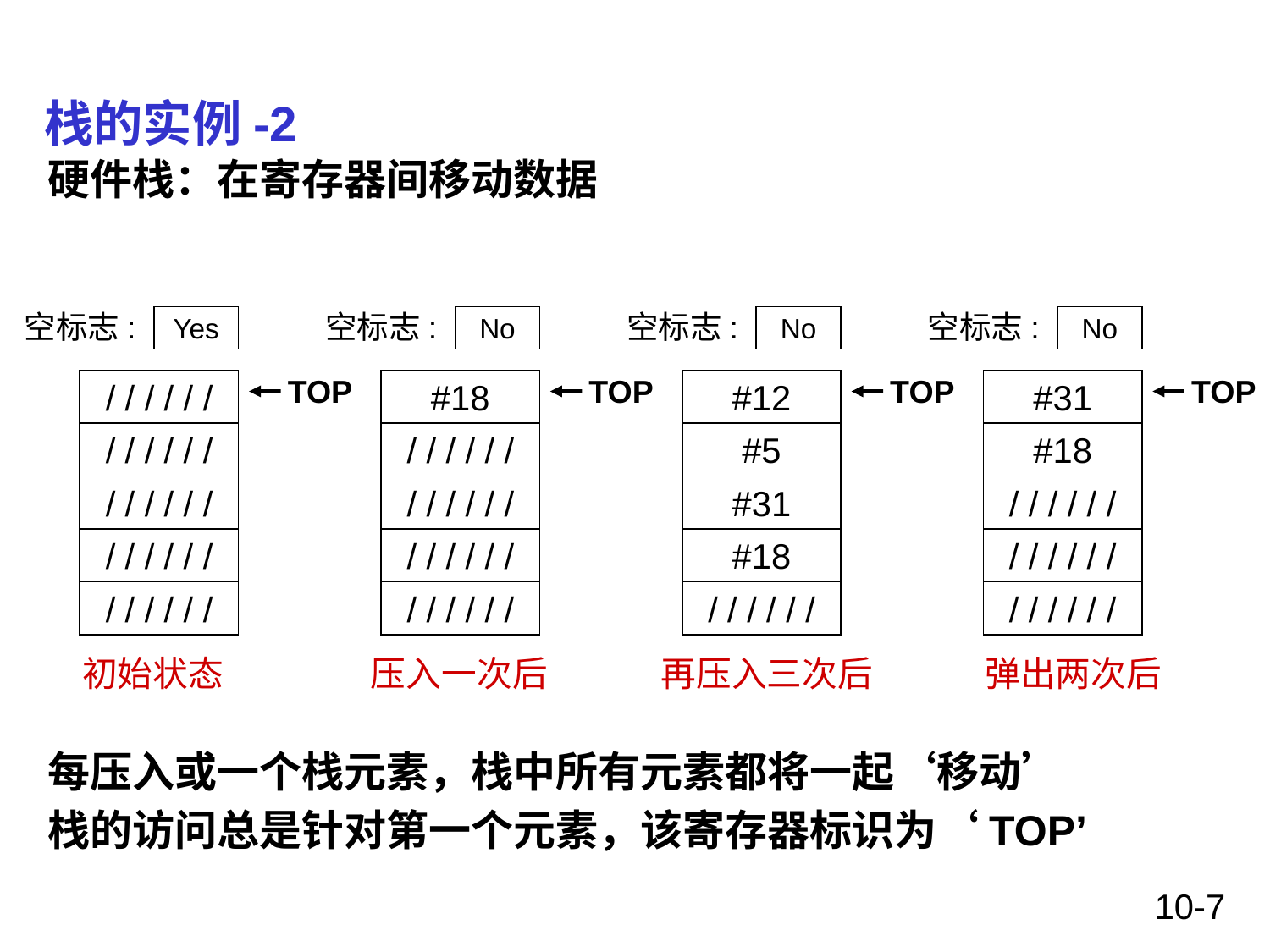

# 栈的实例-2
硬件栈：在寄存器间移动数据

每压入或一个栈元素，栈中所有元素都将一起‘移动’
栈的访问总是针对第一个元素，该寄存器标识为‘TOP’

空标志:
空标志:
空标志:
空标志:
Yes
No
No
No
TOP
TOP
TOP
TOP
/ / / / / /
#18
#12
#31

/ / / / / /
/ / / / / /
#5
#18
/ / / / / /
/ / / / / /
#31
/ / / / / /
/ / / / / /
/ / / / / /
#18
/ / / / / /
/ / / / / /
/ / / / / /
/ / / / / /
/ / / / / /
初始状态
压入一次后
再压入三次后
弹出两次后
10-7